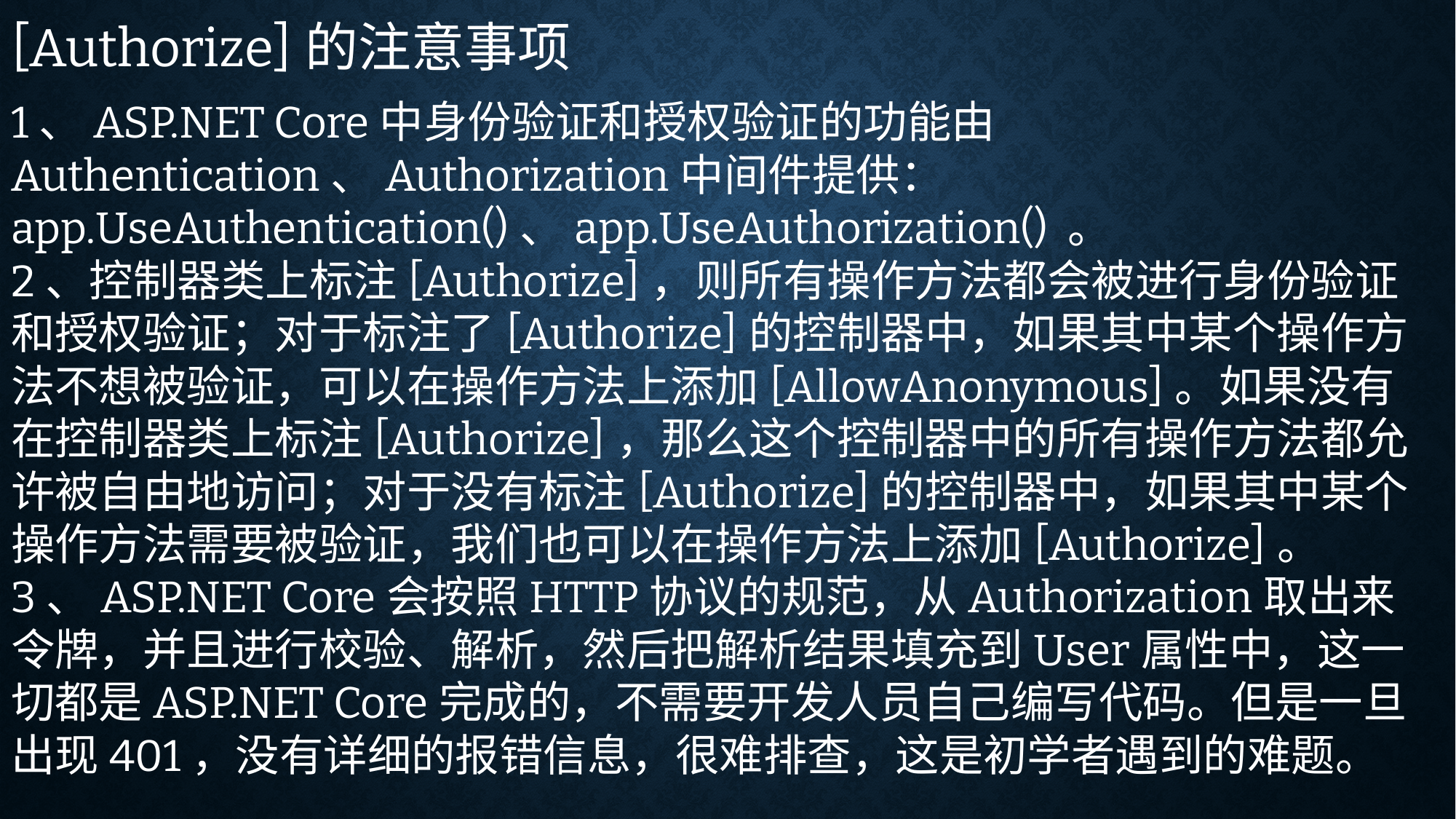

[Authorize]的注意事项
1、ASP.NET Core中身份验证和授权验证的功能由Authentication、Authorization中间件提供：app.UseAuthentication()、app.UseAuthorization() 。
2、控制器类上标注[Authorize]，则所有操作方法都会被进行身份验证和授权验证；对于标注了[Authorize]的控制器中，如果其中某个操作方法不想被验证，可以在操作方法上添加[AllowAnonymous]。如果没有在控制器类上标注[Authorize]，那么这个控制器中的所有操作方法都允许被自由地访问；对于没有标注[Authorize]的控制器中，如果其中某个操作方法需要被验证，我们也可以在操作方法上添加[Authorize]。
3、ASP.NET Core会按照HTTP协议的规范，从Authorization取出来令牌，并且进行校验、解析，然后把解析结果填充到User属性中，这一切都是ASP.NET Core完成的，不需要开发人员自己编写代码。但是一旦出现401，没有详细的报错信息，很难排查，这是初学者遇到的难题。